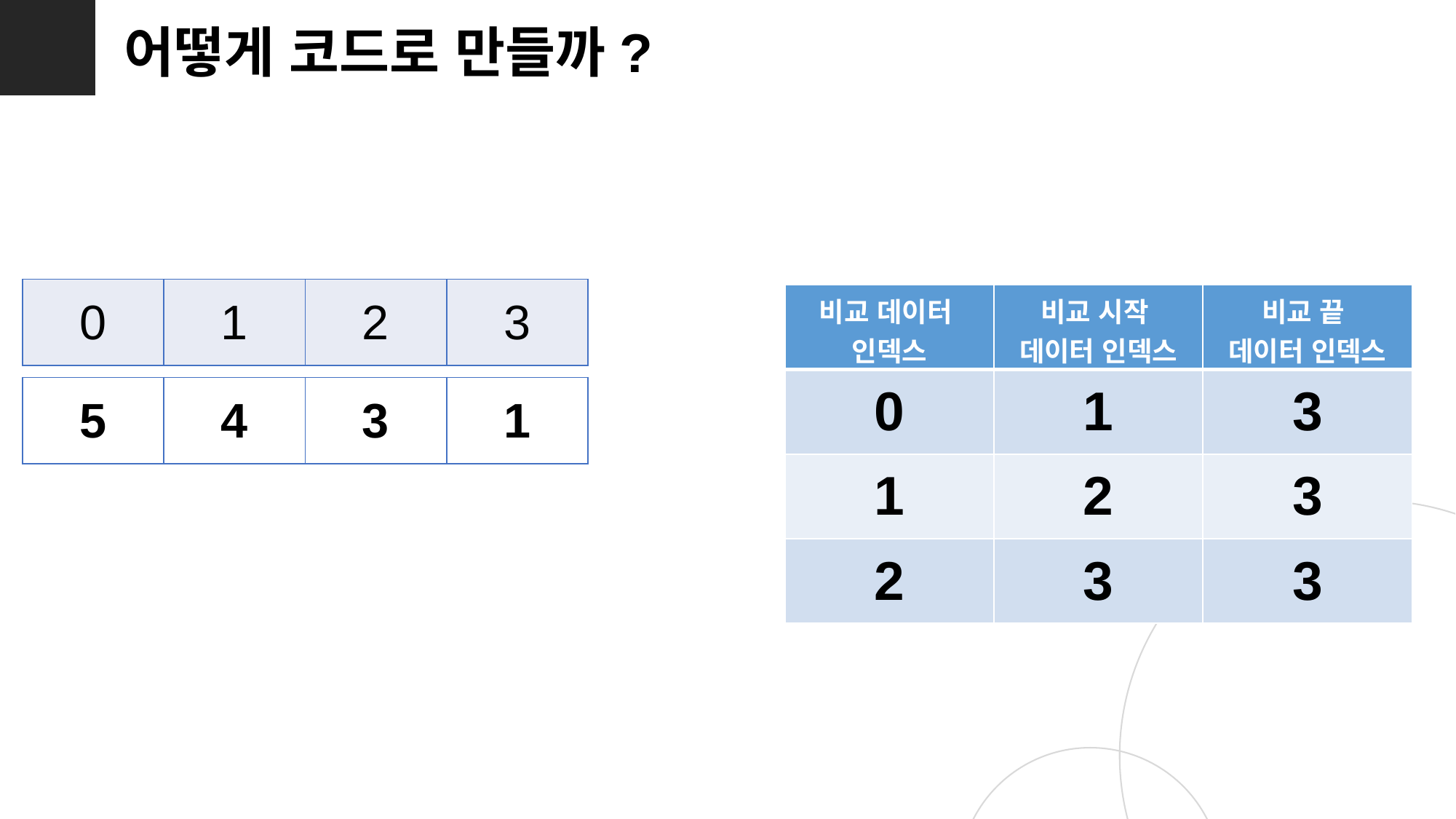

어떻게 코드로 만들까?
| 0 | 1 | 2 | 3 |
| --- | --- | --- | --- |
| 비교 데이터 인덱스 | 비교 시작 데이터 인덱스 | 비교 끝 데이터 인덱스 |
| --- | --- | --- |
| 0 | 1 | 3 |
| 1 | 2 | 3 |
| 2 | 3 | 3 |
| 5 | 4 | 3 | 1 |
| --- | --- | --- | --- |